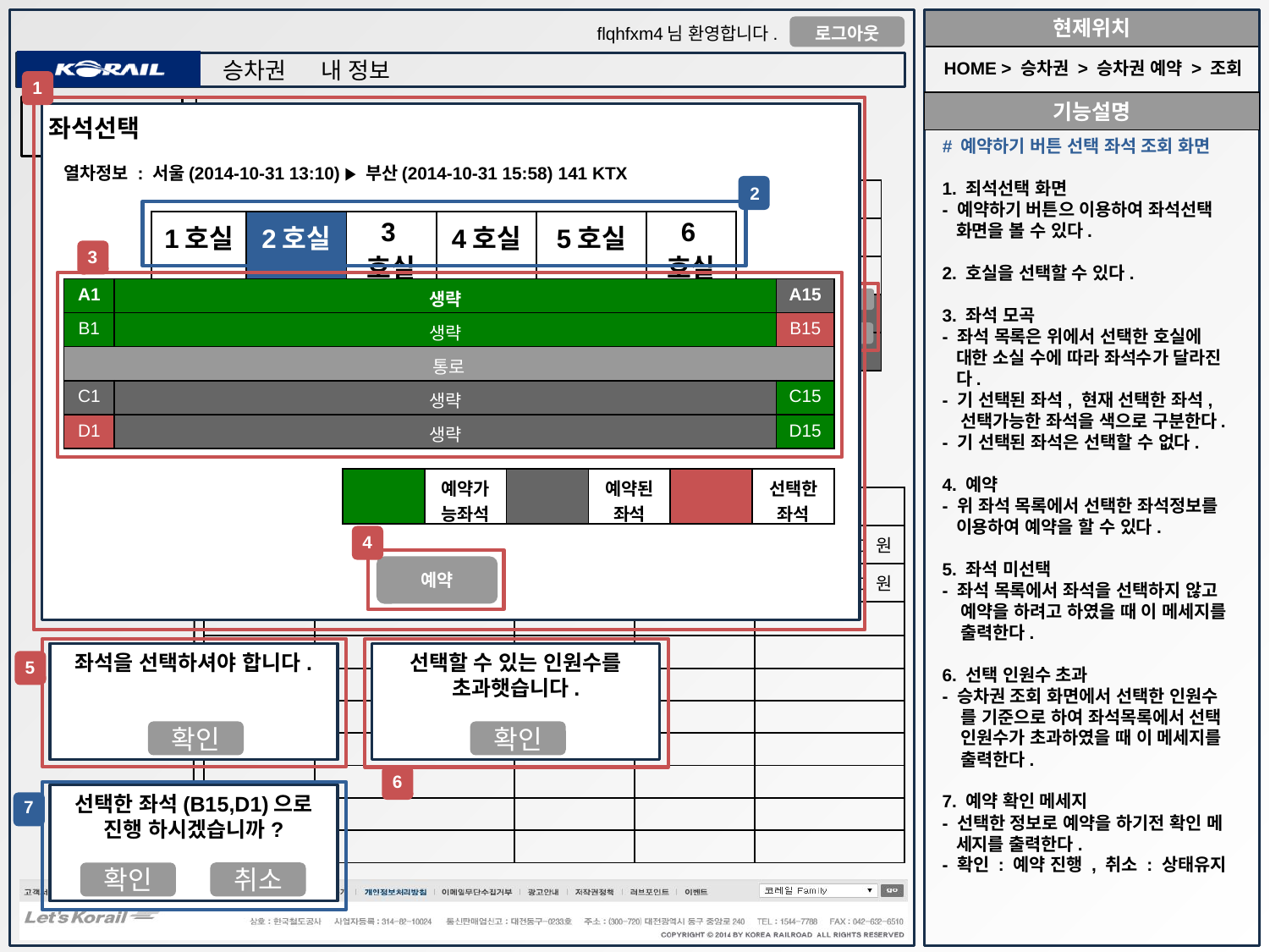

HOME > 승차권 > 승차권 예약 > 조회
1

HOME > 승차권 > 승차권 예약
승차권

좌석선택
# 예약하기 버튼 선택 좌석 조회 화면

1. 죄석선택 화면
- 예약하기 버튼으 이용하여 좌석선택
  화면을 볼 수 있다.

2. 호실을 선택할 수 있다.

3. 좌석 모곡
- 좌석 목록은 위에서 선택한 호실에
  대한 소실 수에 따라 좌석수가 달라진
  다.
- 기 선택된 좌석, 현재 선택한 좌석,
   선택가능한 좌석을 색으로 구분한다.
- 기 선택된 좌석은 선택할 수 없다.

4. 예약
- 위 좌석 목록에서 선택한 좌석정보를
  이용하여 예약을 할 수 있다.

5. 좌석 미선택
- 좌석 목록에서 좌석을 선택하지 않고
   예약을 하려고 하였을 때 이 메세지를
   출력한다.

6. 선택 인원수 초과
- 승차권 조회 화면에서 선택한 인원수
   를 기준으로 하여 좌석목록에서 선택
   인원수가 초과하였을 때 이 메세지를
   출력한다.

7. 예약 확인 메세지
- 선택한 정보로 예약을 하기전 확인 메
  세지를 출력한다.
- 확인 : 예약 진행 , 취소 : 상태유지
승차권 조회
열차정보 : 서울(2014-10-31 13:10) ▶ 부산(2014-10-31 15:58) 141 KTX
승차권 예약

2
| 인원정보 |  |
| --- | --- |
| 일반 | 장애인 |
| 어른 1명 ▼ | 장애 1 - 3 급 0명 ▼ |
| 어린이 0명 ▼ | 장애 4 - 6 급 0명 ▼ |
| 경로 0명 ▼ |  |
| 운행정보 |  |
| --- | --- |
| 열차종류 | 전체 ▼ |
| 여정경로 | 직통 ▼ |
| 출발역 |  |
| 도착역 |  |

| 1호실 | 2호실 | 3호실 | 4호실 | 5호실 | 6호실 |
| --- | --- | --- | --- | --- | --- |
승차권 현황
3

| A1 | 생략 | A15 |
| --- | --- | --- |
| B1 | 생략 | B15 |
| 통로 |  |  |
| C1 | 생략 | C15 |
| D1 | 생략 | D15 |

검색
검색
| 날짜 |  |  |  |  |  |  |  |  |
| --- | --- | --- | --- | --- | --- | --- | --- | --- |
| 출발일자 | 선택 ▼ | 년 | 선택 ▼ | 월 | 선택 ▼ | 일 | 선택 ▼ | 시 |
조회
|  | 예약가능좌석 |  | 예약된좌석 |  | 선택한좌석 |
| --- | --- | --- | --- | --- | --- |
| 도착역 | 도착시각 | 특실 | 일반실 | 요금 |
| --- | --- | --- | --- | --- |
| 부산 | 2014-10-31 15:58 |  |  | 76,300 원 |
| 부산 | 2014-10-31 18:35 |  |  | 76,300 원 |
|  |  |  |  |  |
|  |  |  |  |  |
|  |  |  |  |  |
|  |  |  |  |  |
|  |  |  |  |  |
|  |  |  |  |  |
|  |  |  |  |  |
|  |  |  |  |  |
4

예약하기
예약하기

예약
매 진
예약하기

좌석을 선택하셔야 합니다.
선택할 수 있는 인원수를 초과햇습니다.
5

확인
확인
6

선택한 좌석(B15,D1)으로 진행 하시겠습니까?
7

취소
확인